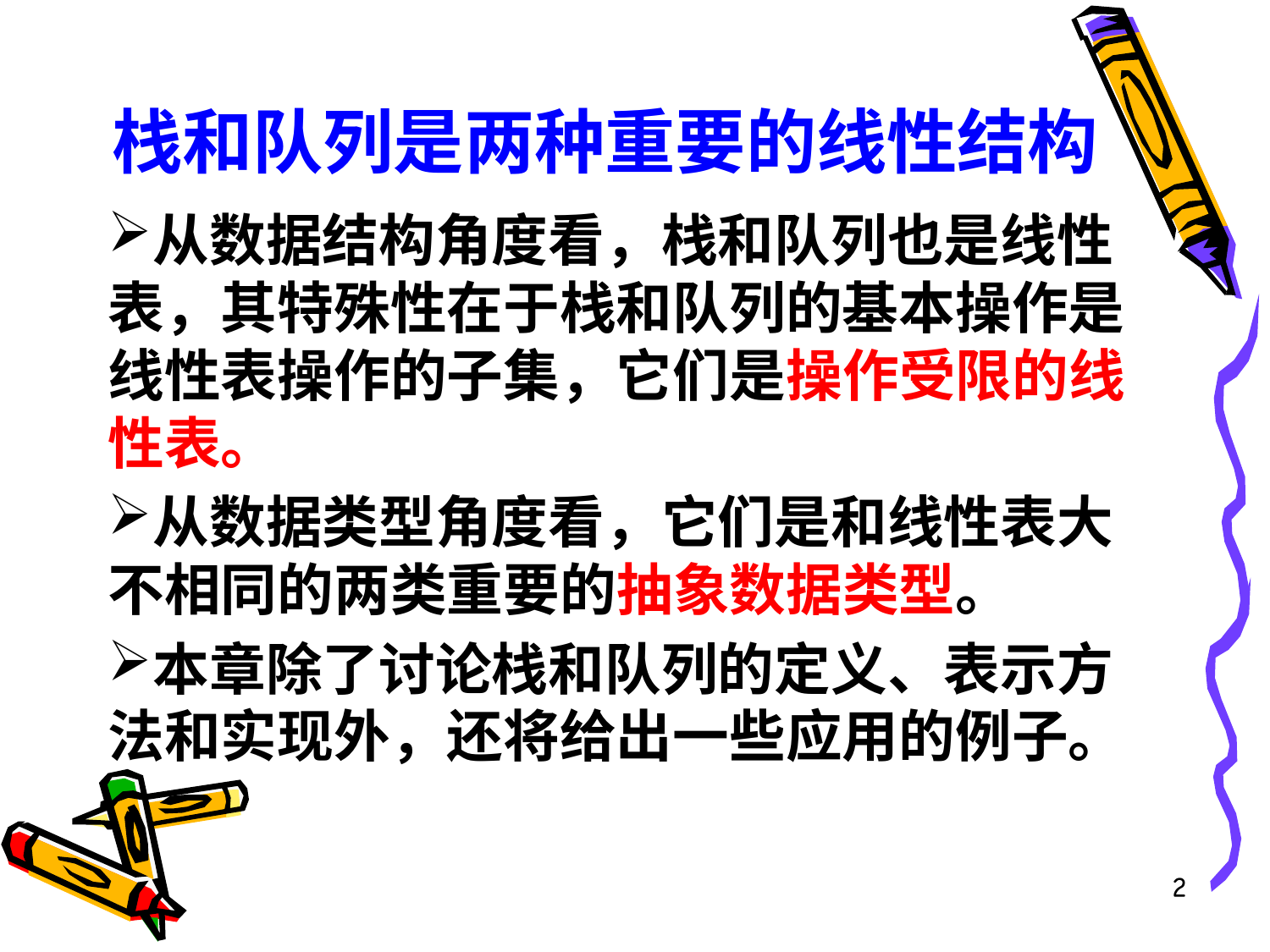

# 栈和队列是两种重要的线性结构
从数据结构角度看，栈和队列也是线性表，其特殊性在于栈和队列的基本操作是线性表操作的子集，它们是操作受限的线性表。
从数据类型角度看，它们是和线性表大不相同的两类重要的抽象数据类型。
本章除了讨论栈和队列的定义、表示方法和实现外，还将给出一些应用的例子。
2